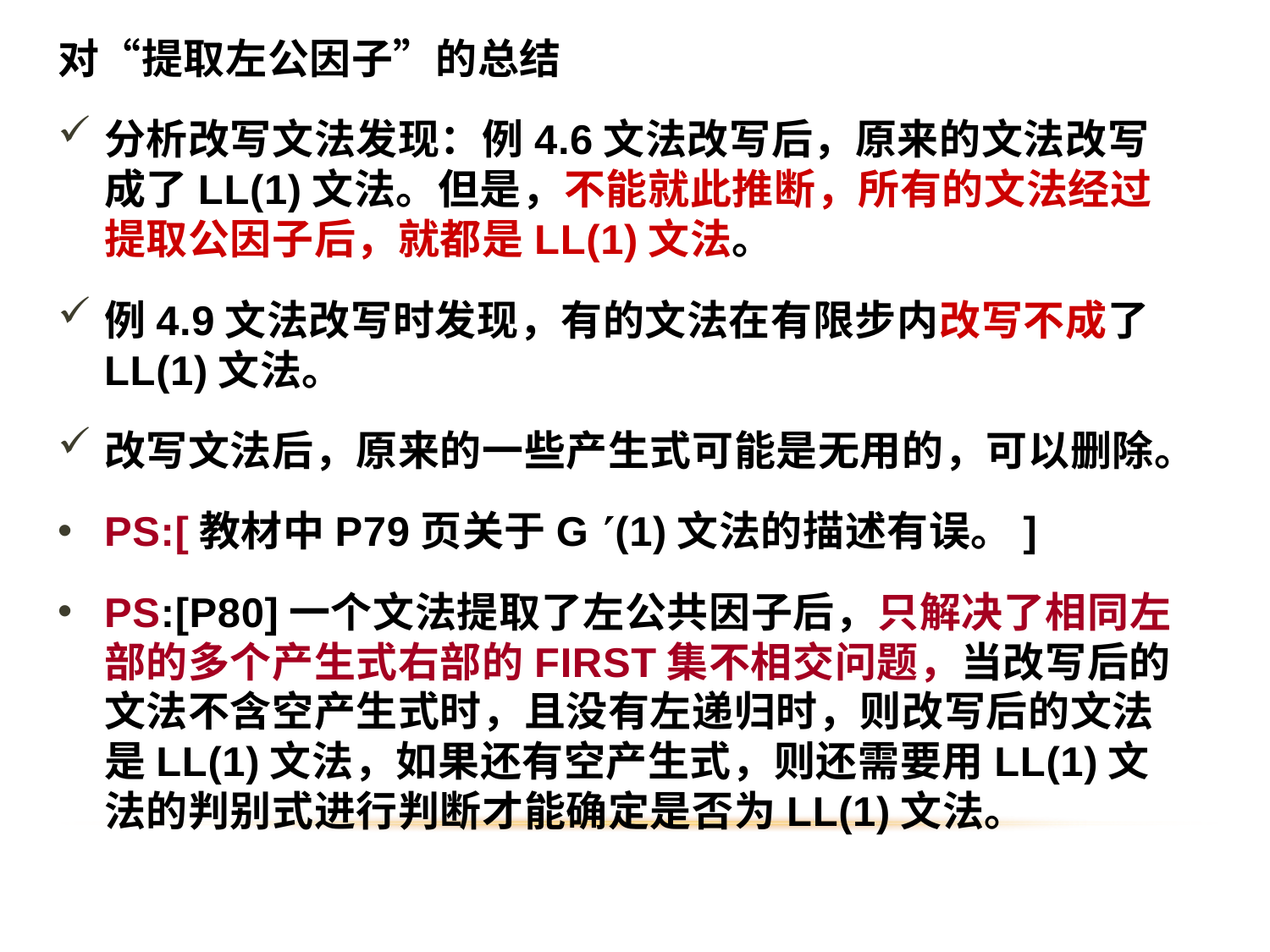

对“提取左公因子”的总结
分析改写文法发现：例4.6文法改写后，原来的文法改写成了LL(1)文法。但是，不能就此推断，所有的文法经过提取公因子后，就都是LL(1)文法。
例4.9文法改写时发现，有的文法在有限步内改写不成了LL(1)文法。
改写文法后，原来的一些产生式可能是无用的，可以删除。
PS:[教材中P79页关于G ′(1)文法的描述有误。]
PS:[P80]一个文法提取了左公共因子后，只解决了相同左部的多个产生式右部的FIRST集不相交问题，当改写后的文法不含空产生式时，且没有左递归时，则改写后的文法是LL(1)文法，如果还有空产生式，则还需要用LL(1)文法的判别式进行判断才能确定是否为LL(1)文法。
9